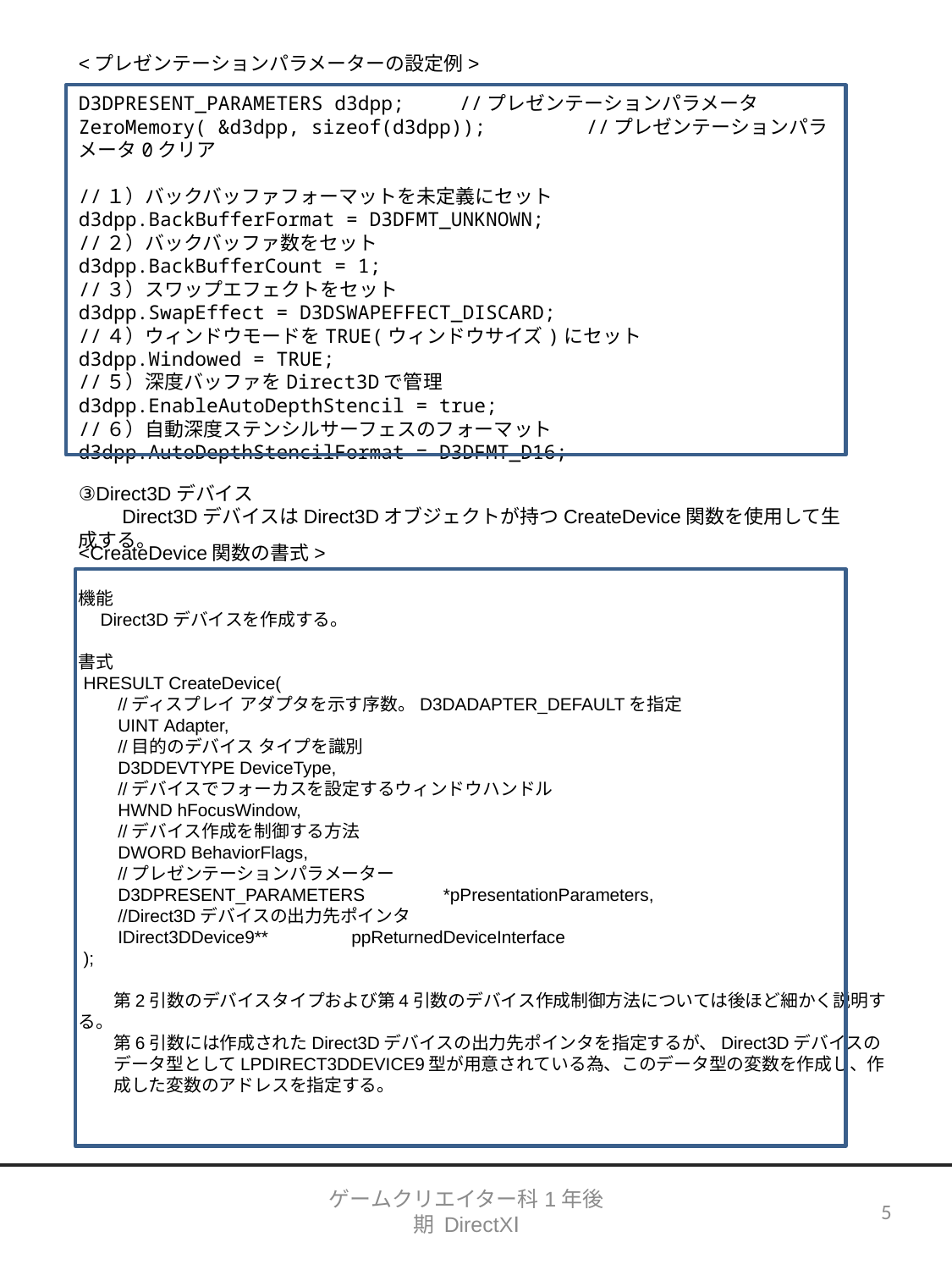

<プレゼンテーションパラメーターの設定例>
D3DPRESENT_PARAMETERS d3dpp;	//プレゼンテーションパラメータ
ZeroMemory( &d3dpp, sizeof(d3dpp));	//プレゼンテーションパラメータ0クリア

//１）バックバッファフォーマットを未定義にセット
d3dpp.BackBufferFormat = D3DFMT_UNKNOWN;
//２）バックバッファ数をセット
d3dpp.BackBufferCount = 1;
//３）スワップエフェクトをセット
d3dpp.SwapEffect = D3DSWAPEFFECT_DISCARD;
//４）ウィンドウモードをTRUE(ウィンドウサイズ)にセット
d3dpp.Windowed = TRUE;
//５）深度バッファをDirect3Dで管理
d3dpp.EnableAutoDepthStencil = true;
//６）自動深度ステンシルサーフェスのフォーマット
d3dpp.AutoDepthStencilFormat = D3DFMT_D16;

③Direct3Dデバイス
　　Direct3DデバイスはDirect3Dオブジェクトが持つCreateDevice関数を使用して生成する。
<CreateDevice関数の書式>

機能
　Direct3Dデバイスを作成する。

書式
 HRESULT CreateDevice(
　　//ディスプレイ アダプタを示す序数。D3DADAPTER_DEFAULTを指定
　　UINT Adapter,
　　//目的のデバイス タイプを識別
　　D3DDEVTYPE DeviceType,
　　//デバイスでフォーカスを設定するウィンドウハンドル
　　HWND hFocusWindow,
　　//デバイス作成を制御する方法
　　DWORD BehaviorFlags,
　　//プレゼンテーションパラメーター
　　D3DPRESENT_PARAMETERS　　　　*pPresentationParameters,
　　//Direct3Dデバイスの出力先ポインタ
　　IDirect3DDevice9** 　　　　ppReturnedDeviceInterface
 );

　　第2引数のデバイスタイプおよび第4引数のデバイス作成制御方法については後ほど細かく説明する。
　　第6引数には作成されたDirect3Dデバイスの出力先ポインタを指定するが、Direct3Dデバイスの
　　データ型としてLPDIRECT3DDEVICE9型が用意されている為、このデータ型の変数を作成し、作
　　成した変数のアドレスを指定する。

ゲームクリエイター科1年後期 DirectXⅠ
5